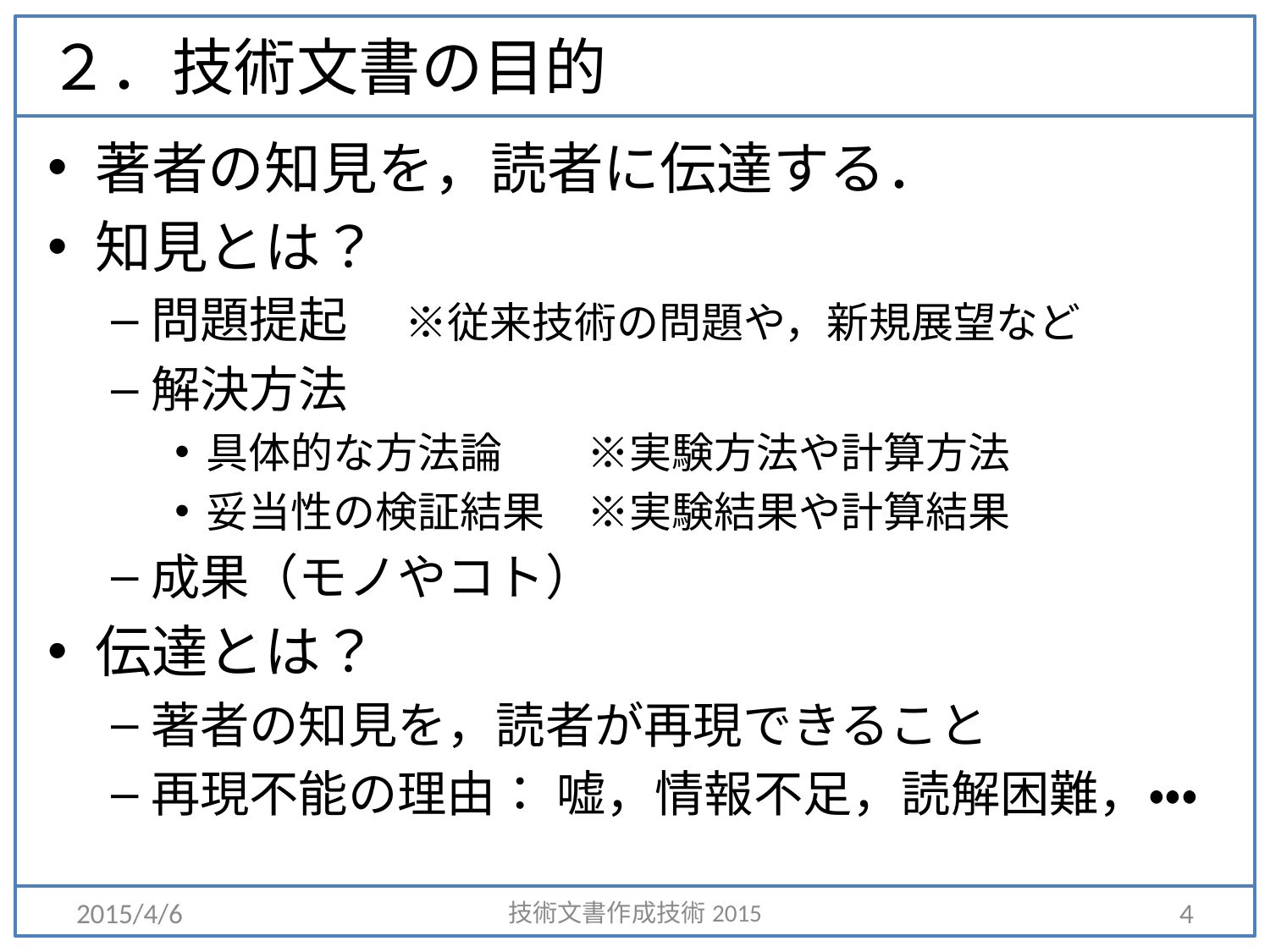

# ２．技術文書の目的
著者の知見を，読者に伝達する．
知見とは？
問題提起	※従来技術の問題や，新規展望など
解決方法
具体的な方法論 	※実験方法や計算方法
妥当性の検証結果 	※実験結果や計算結果
成果（モノやコト）
伝達とは？
著者の知見を，読者が再現できること
再現不能の理由： 嘘，情報不足，読解困難，・・・
2015/4/6
技術文書作成技術2015
4